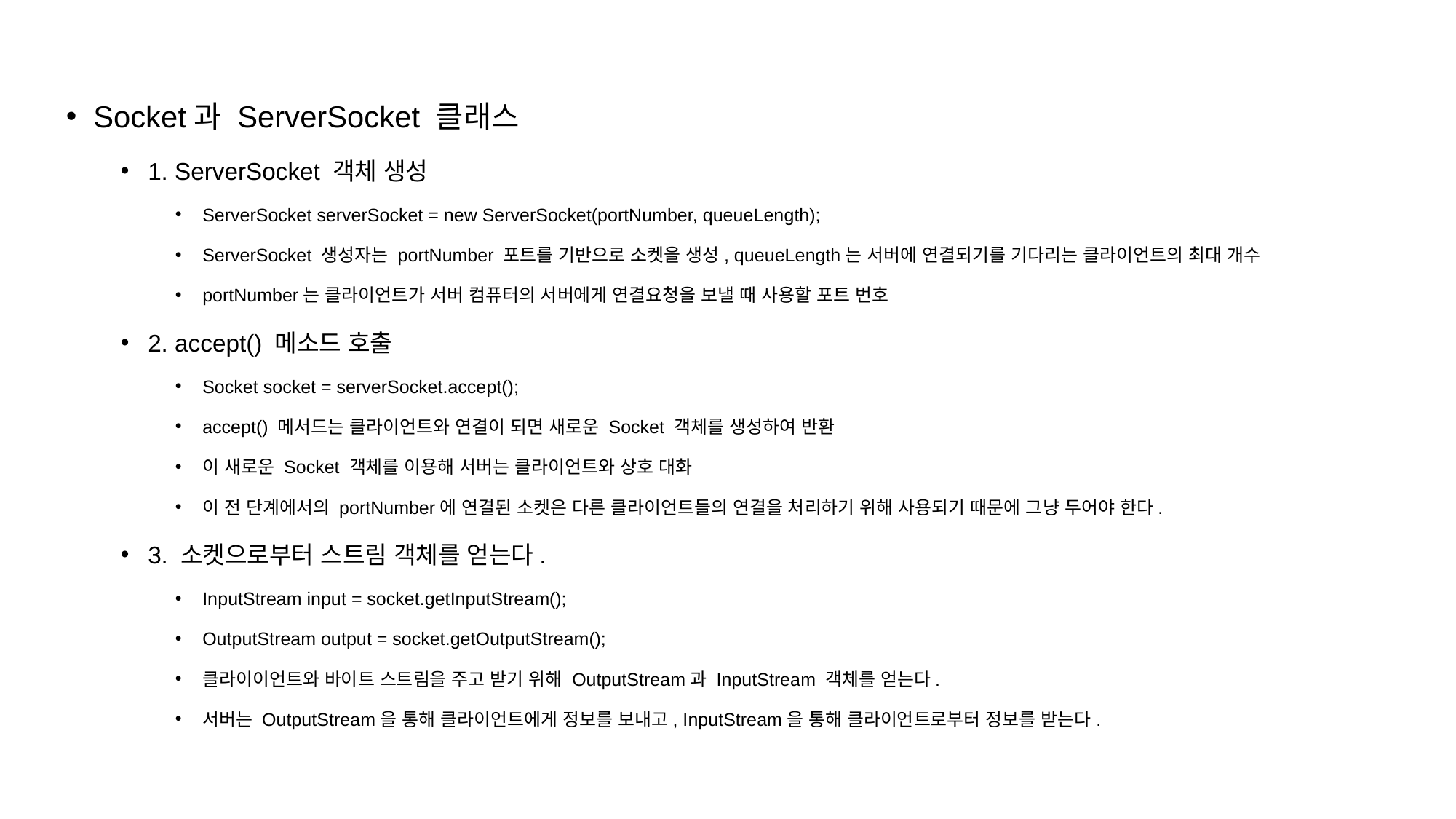

Socket과 ServerSocket 클래스
1. ServerSocket 객체 생성​
ServerSocket serverSocket = new ServerSocket(portNumber, queueLength);​
ServerSocket 생성자는 portNumber 포트를 기반으로 소켓을 생성, queueLength는 서버에 연결되기를 기다리는 클라이언트의 최대 개수
portNumber는 클라이언트가 서버 컴퓨터의 서버에게 연결요청을 보낼 때 사용할 포트 번호
2. accept() 메소드 호출​
Socket socket = serverSocket.accept();​
accept() 메서드는 클라이언트와 연결이 되면 새로운 Socket 객체를 생성하여 반환
이 새로운 Socket 객체를 이용해 서버는 클라이언트와 상호 대화
이 전 단계에서의 portNumber에 연결된 소켓은 다른 클라이언트들의 연결을 처리하기 위해 사용되기 때문에 그냥 두어야 한다.
3. 소켓으로부터 스트림 객체를 얻는다. ​
InputStream input = socket.getInputStream();​
OutputStream output = socket.getOutputStream();
클라이이언트와 바이트 스트림을 주고 받기 위해 OutputStream과 InputStream 객체를 얻는다.
서버는 OutputStream을 통해 클라이언트에게 정보를 보내고, InputStream을 통해 클라이언트로부터 정보를 받는다.